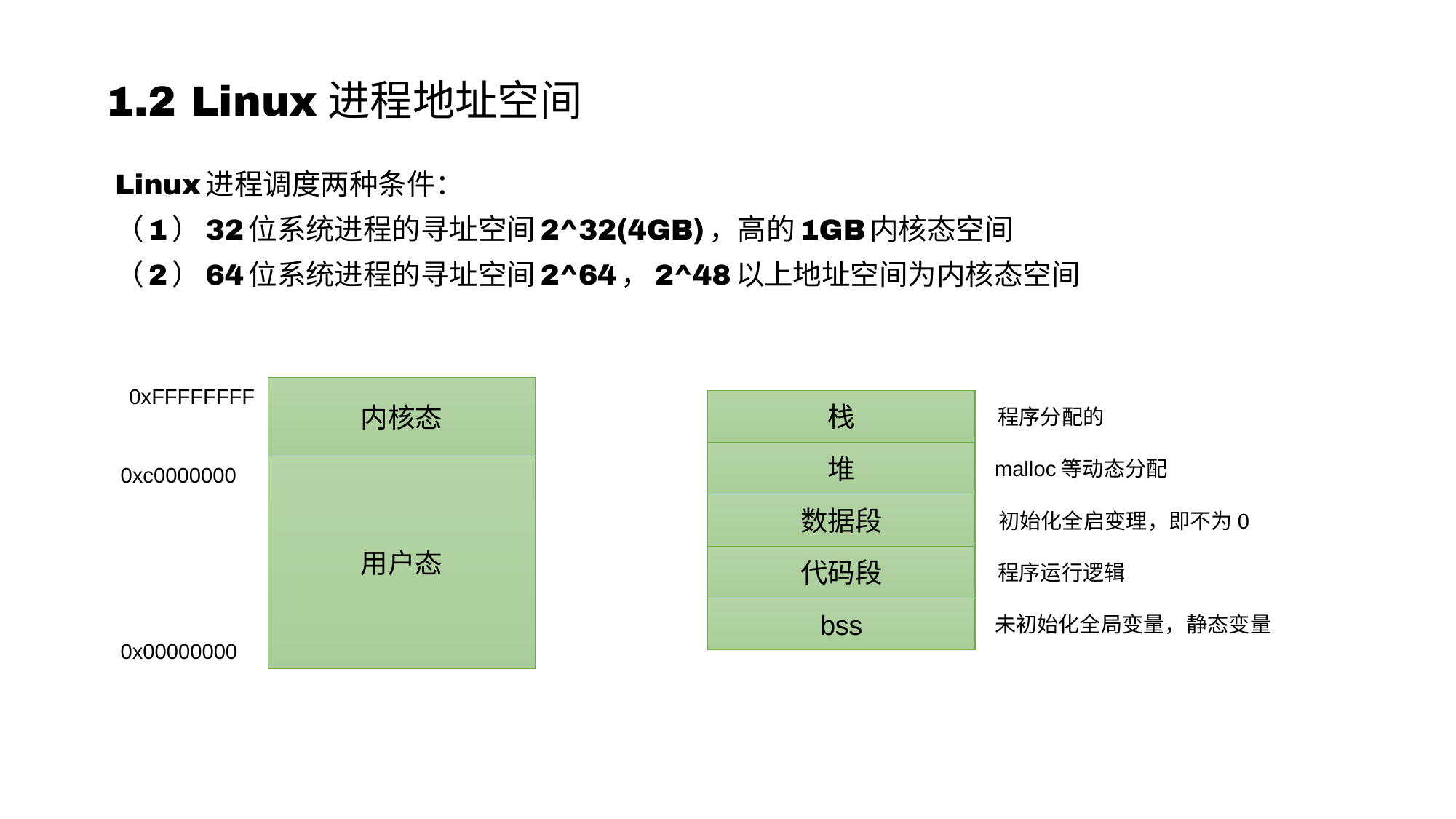

# 1.2 Linux进程地址空间
Linux进程调度两种条件：
（1）32位系统进程的寻址空间2^32(4GB)，高的1GB内核态空间
（2）64位系统进程的寻址空间2^64，2^48以上地址空间为内核态空间
0xFFFFFFFF
内核态
栈
程序分配的
堆
malloc等动态分配
0xc0000000
用户态
数据段
初始化全启变理，即不为0
代码段
程序运行逻辑
bss
未初始化全局变量，静态变量
0x00000000